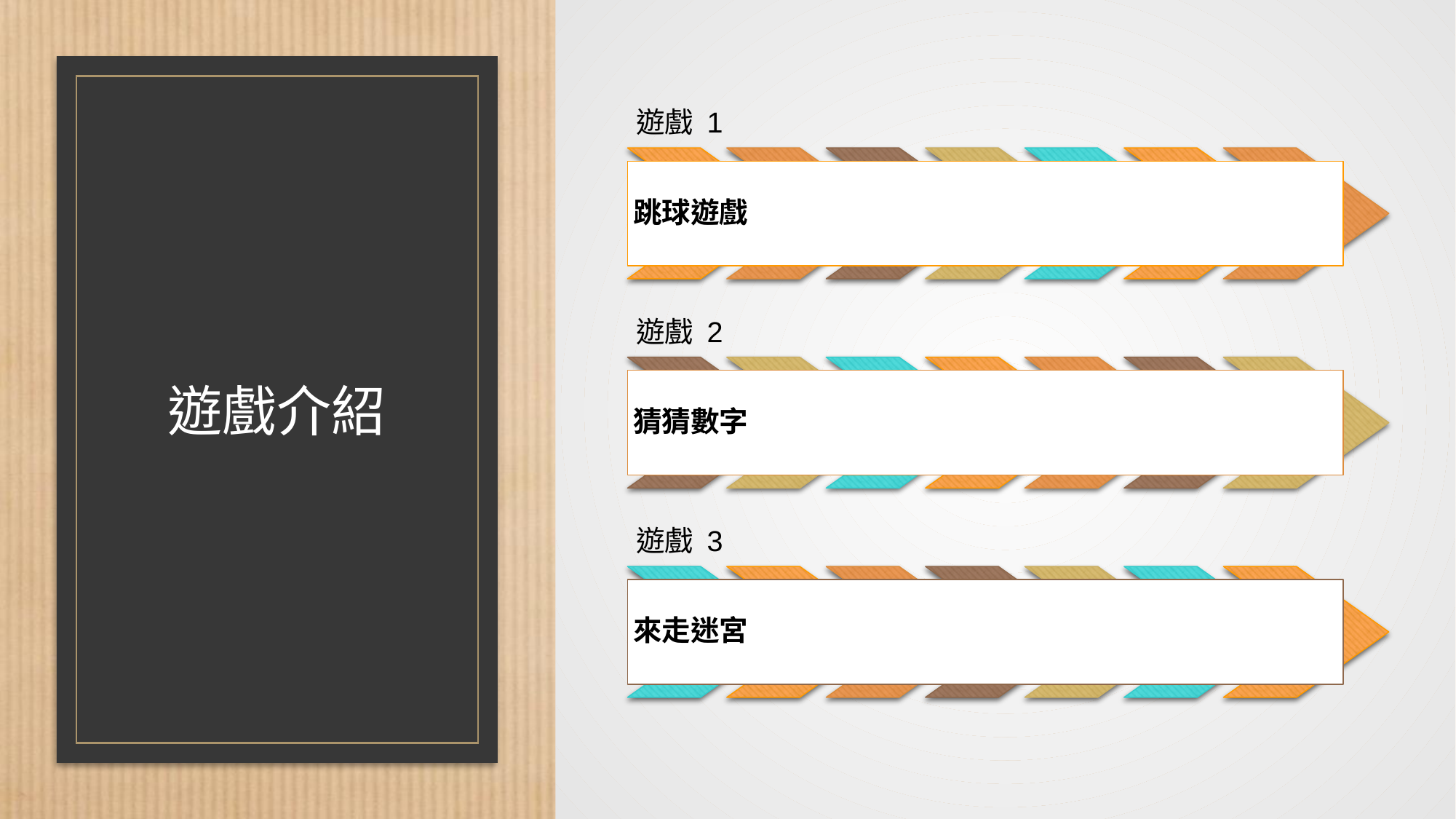

遊戲 1
跳球遊戲
遊戲 2
猜猜數字
遊戲 3
來走迷宮

# 遊戲介紹